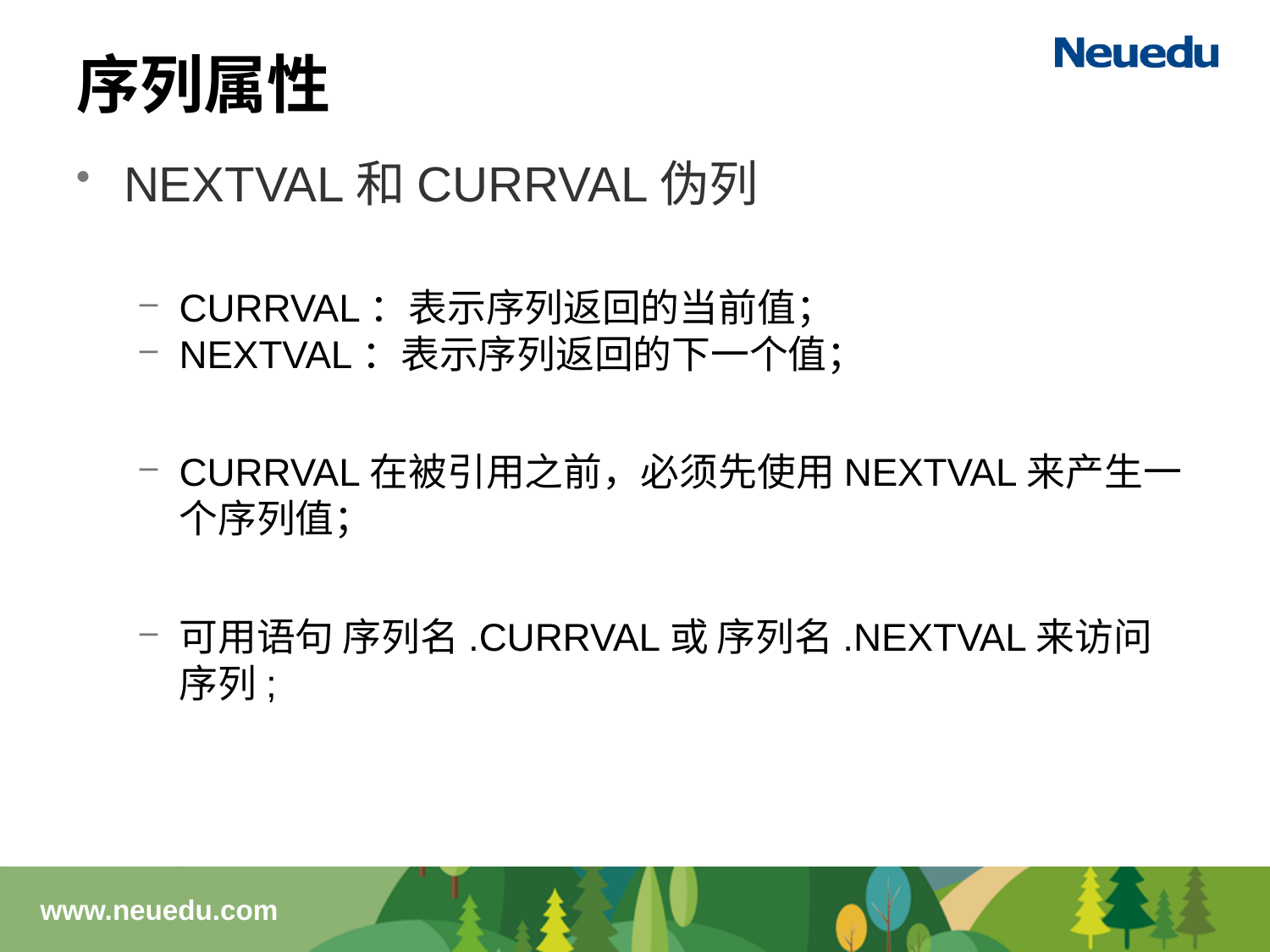

# 序列属性
NEXTVAL和CURRVAL伪列

CURRVAL：表示序列返回的当前值；
NEXTVAL：表示序列返回的下一个值；

CURRVAL在被引用之前，必须先使用NEXTVAL来产生一个序列值；

可用语句 序列名.CURRVAL或 序列名.NEXTVAL来访问序列;